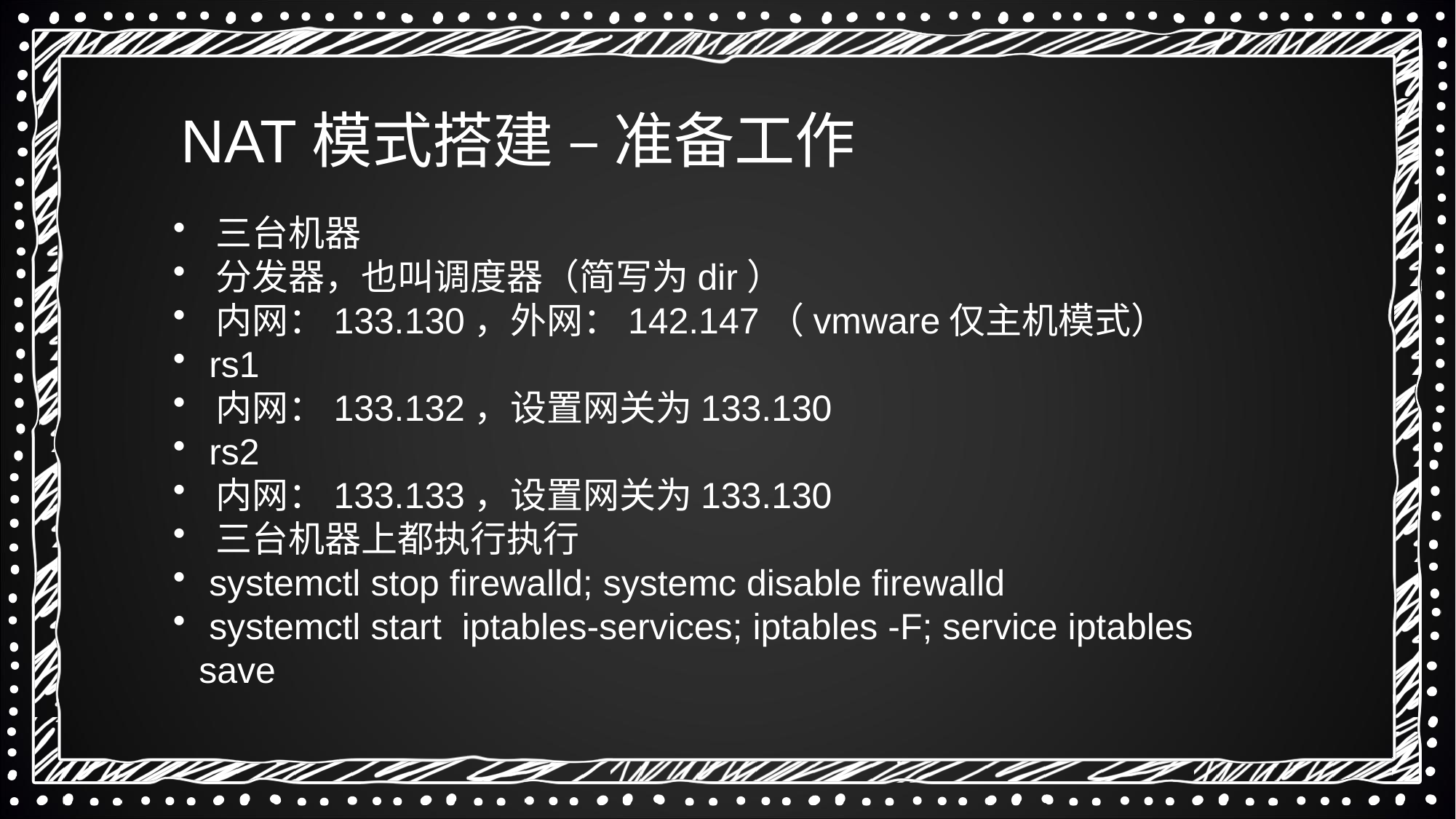

NAT模式搭建 – 准备工作
 三台机器
 分发器，也叫调度器（简写为dir）
 内网：133.130，外网：142.147（vmware仅主机模式）
 rs1
 内网：133.132，设置网关为133.130
 rs2
 内网：133.133，设置网关为133.130
 三台机器上都执行执行
 systemctl stop firewalld; systemc disable firewalld
 systemctl start  iptables-services; iptables -F; service iptables save